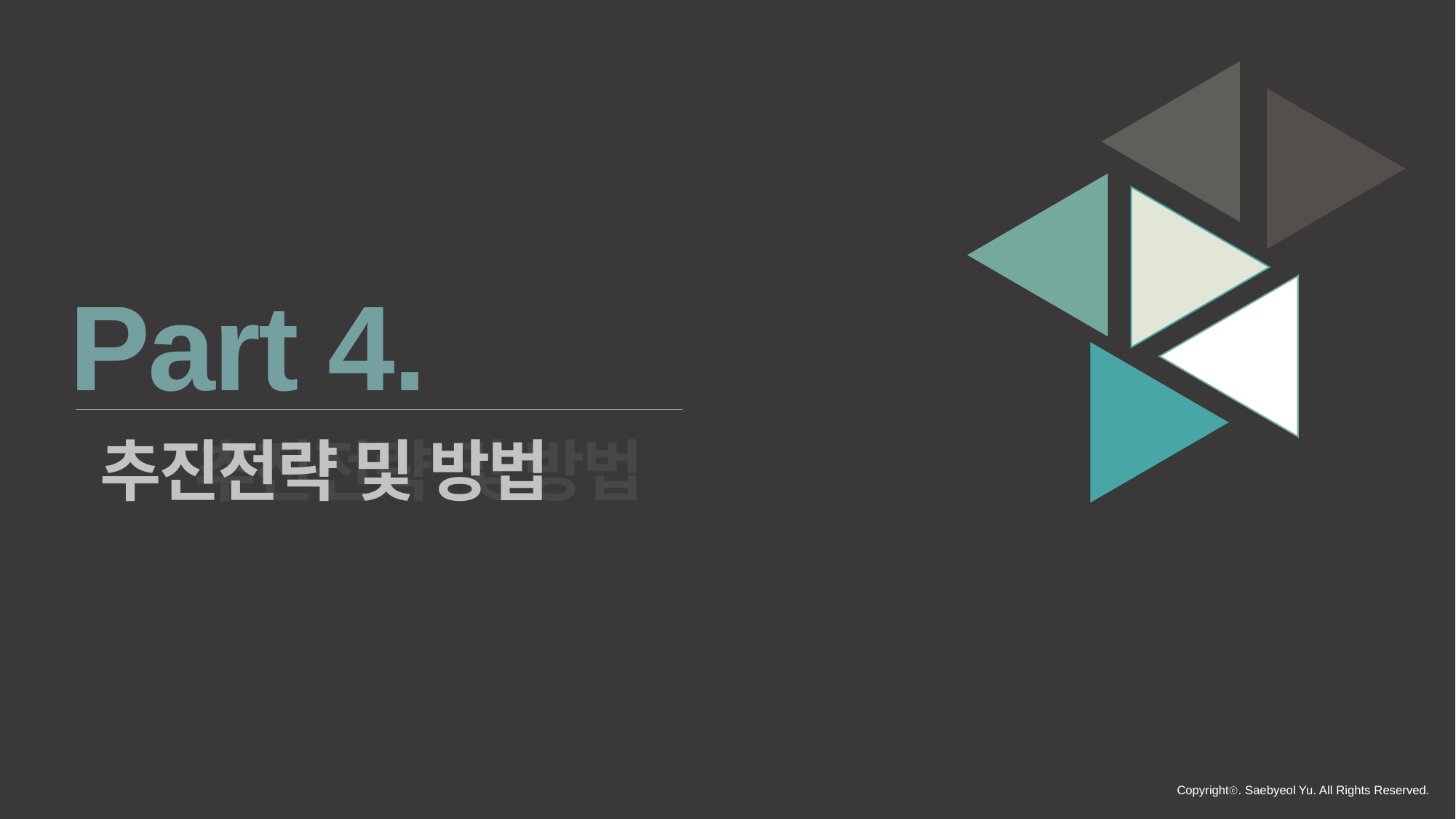

Part 4.
추진전략 및 방법
추진전략 및 방법
Copyrightⓒ. Saebyeol Yu. All Rights Reserved.